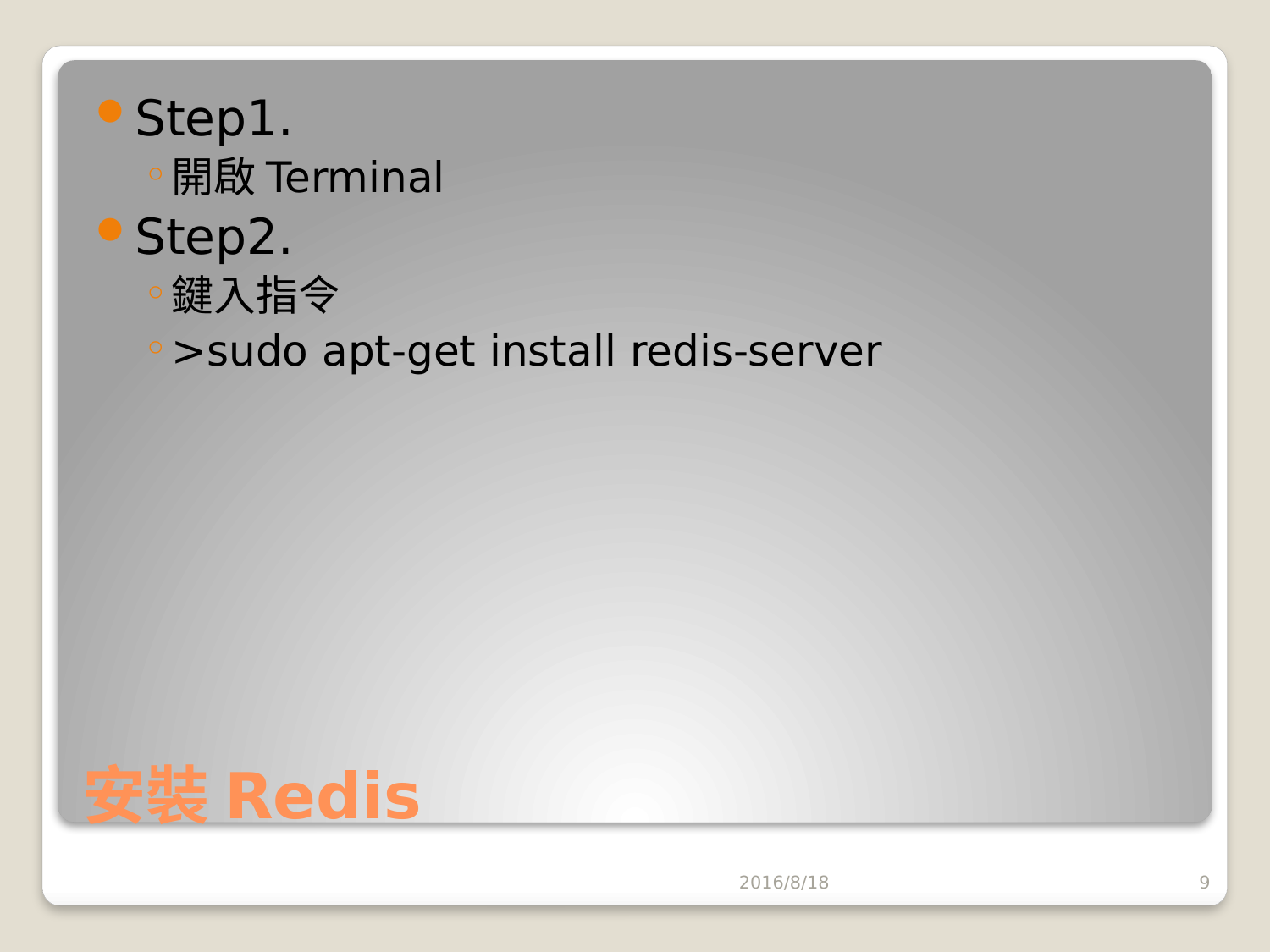

Step1.
開啟Terminal
Step2.
鍵入指令
>sudo apt-get install redis-server

# 安裝Redis
2016/8/18
9